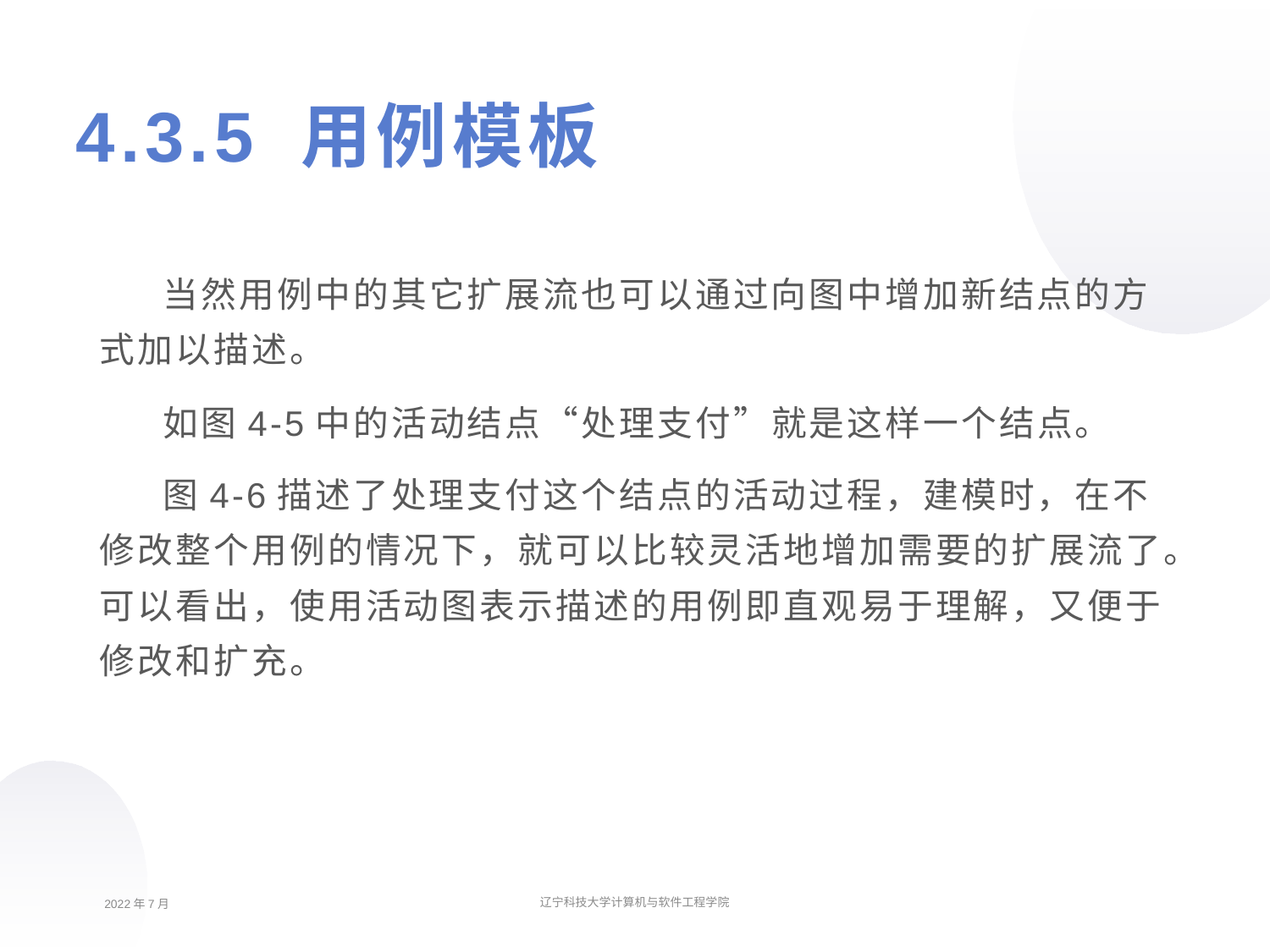

4.3.5 用例模板
当然用例中的其它扩展流也可以通过向图中增加新结点的方式加以描述。
如图4-5中的活动结点“处理支付”就是这样一个结点。
图4-6描述了处理支付这个结点的活动过程，建模时，在不修改整个用例的情况下，就可以比较灵活地增加需要的扩展流了。可以看出，使用活动图表示描述的用例即直观易于理解，又便于修改和扩充。

2022年7月
辽宁科技大学计算机与软件工程学院
60